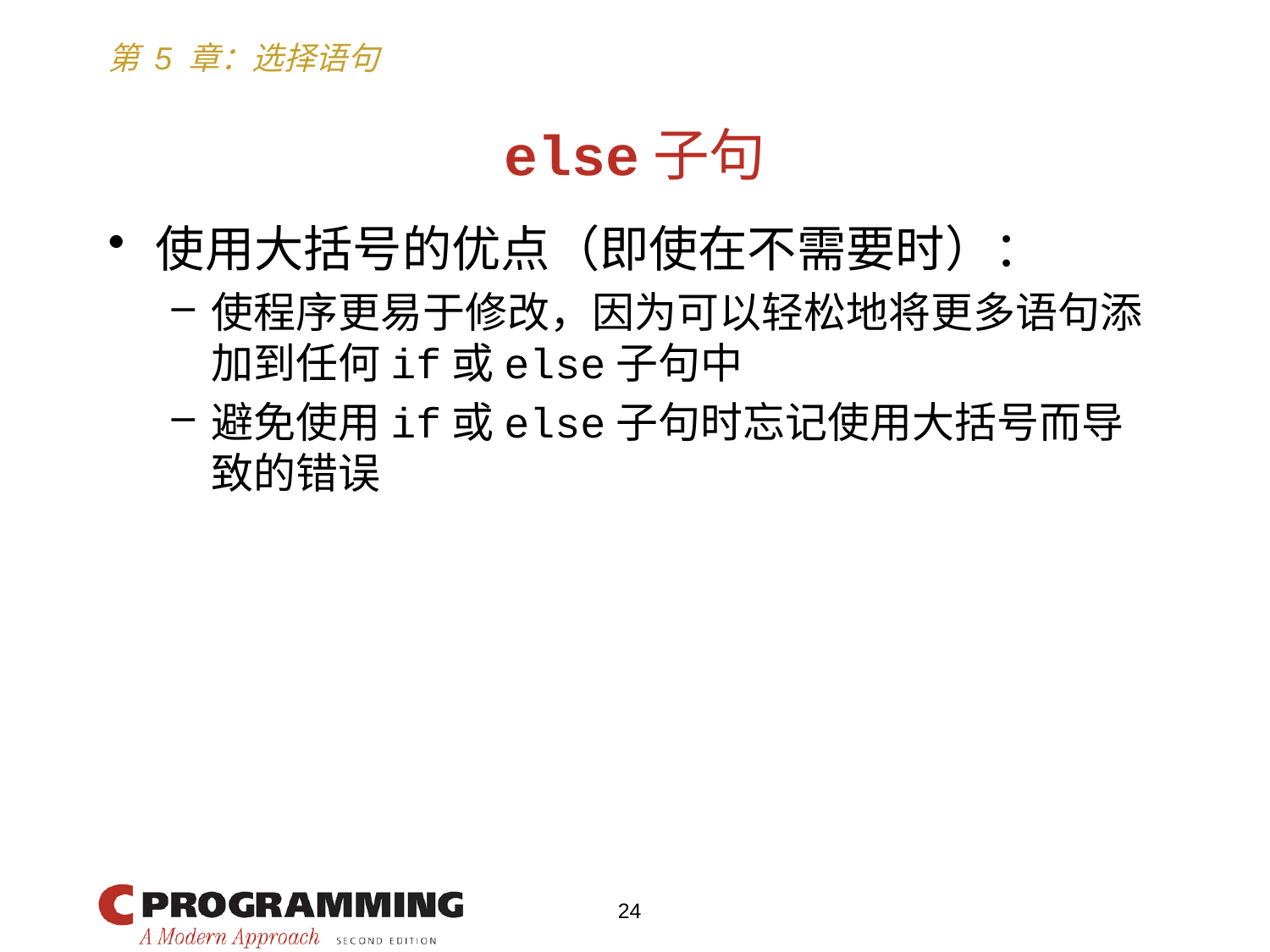

# else子句
使用大括号的优点（即使在不需要时）：
使程序更易于修改，因为可以轻松地将更多语句添加到任何if或else子句中
避免使用if或else子句时忘记使用大括号而导致的错误
24